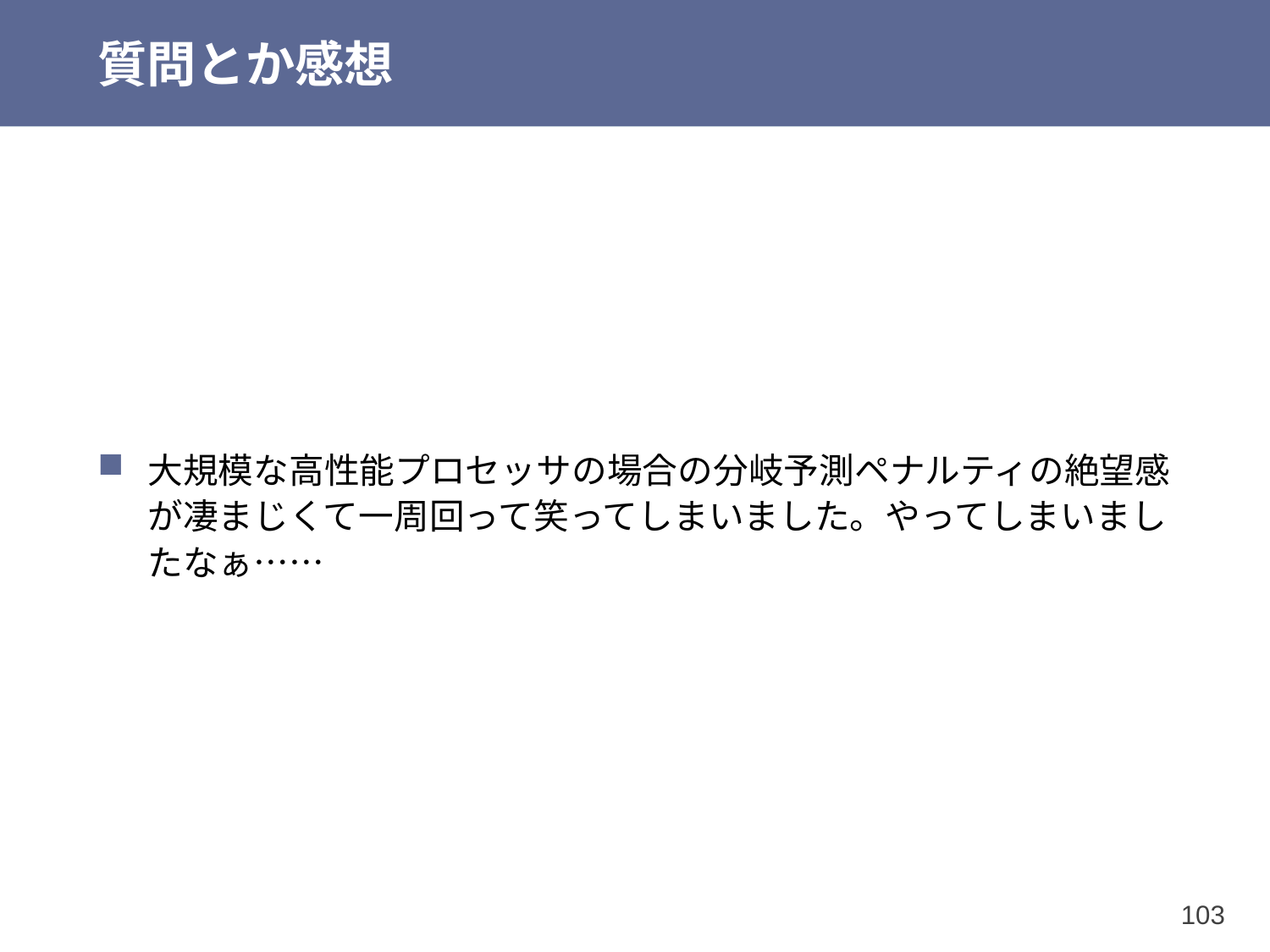

# 質問とか感想
大規模な高性能プロセッサの場合の分岐予測ペナルティの絶望感が凄まじくて一周回って笑ってしまいました。やってしまいましたなぁ……